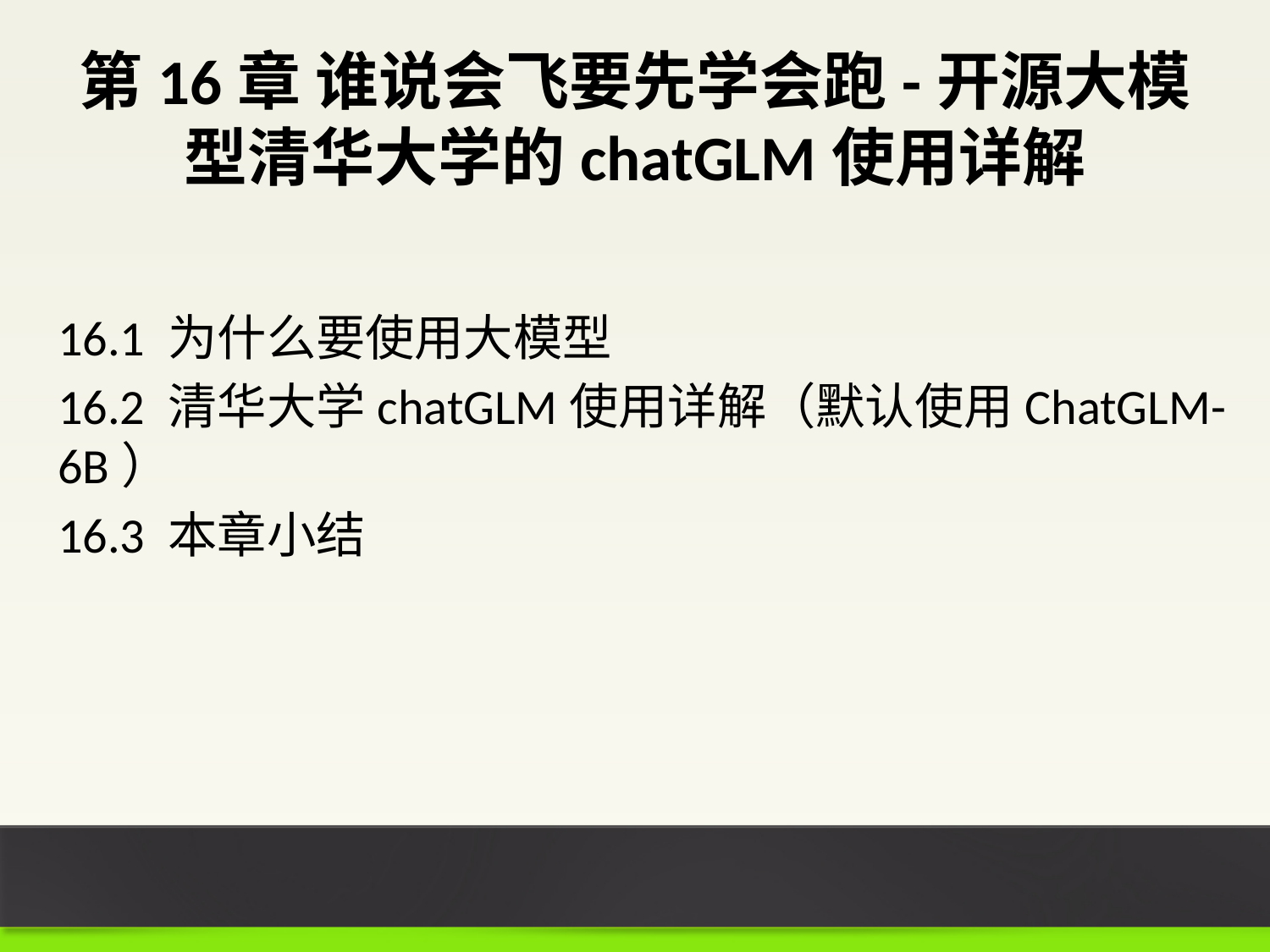

# 第16章 谁说会飞要先学会跑-开源大模型清华大学的chatGLM使用详解

16.1 为什么要使用大模型
16.2 清华大学chatGLM使用详解（默认使用ChatGLM-6B）
16.3 本章小结